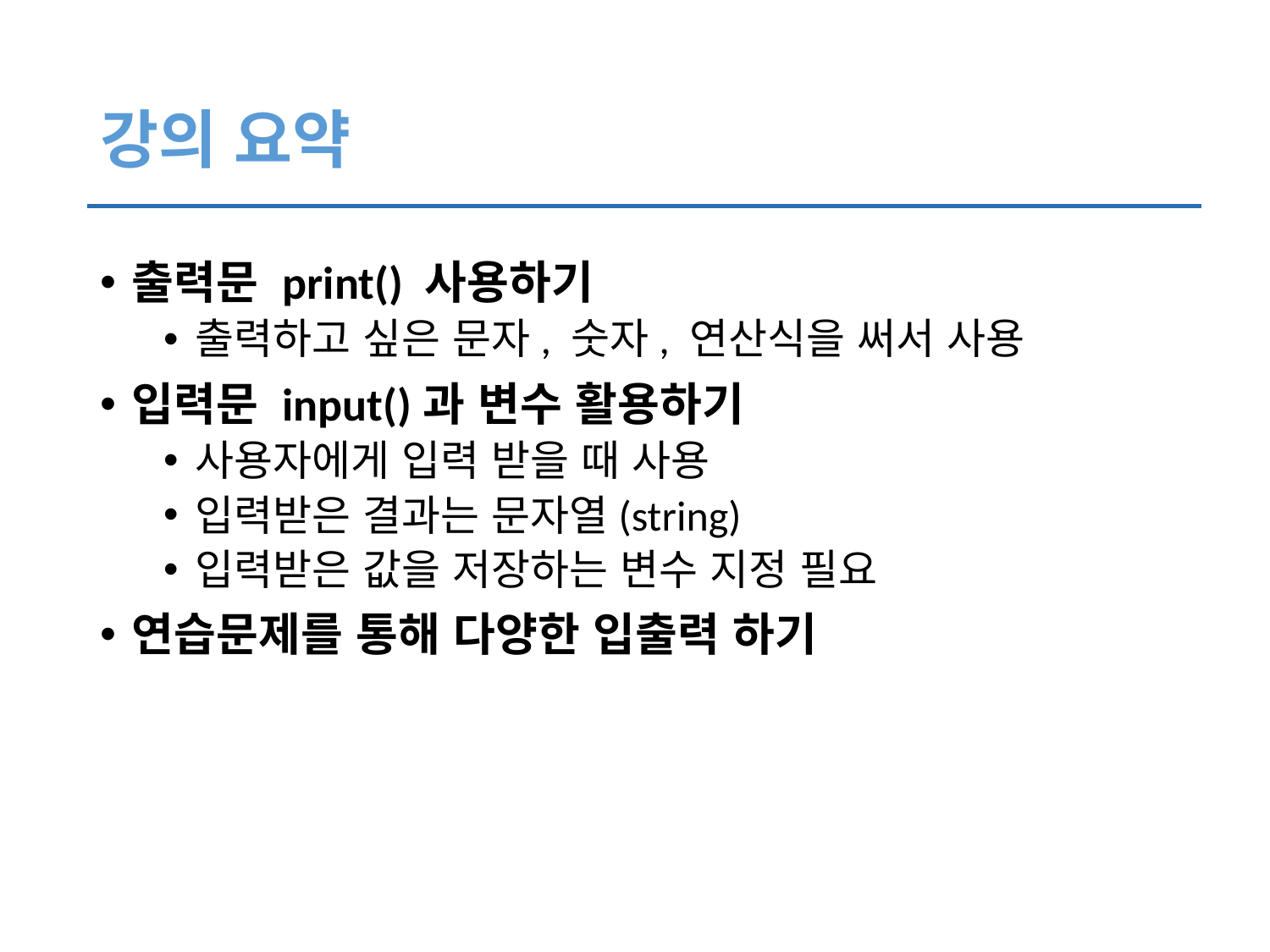

# 강의 요약
출력문 print() 사용하기
출력하고 싶은 문자, 숫자, 연산식을 써서 사용
입력문 input()과 변수 활용하기
사용자에게 입력 받을 때 사용
입력받은 결과는 문자열(string)
입력받은 값을 저장하는 변수 지정 필요
연습문제를 통해 다양한 입출력 하기